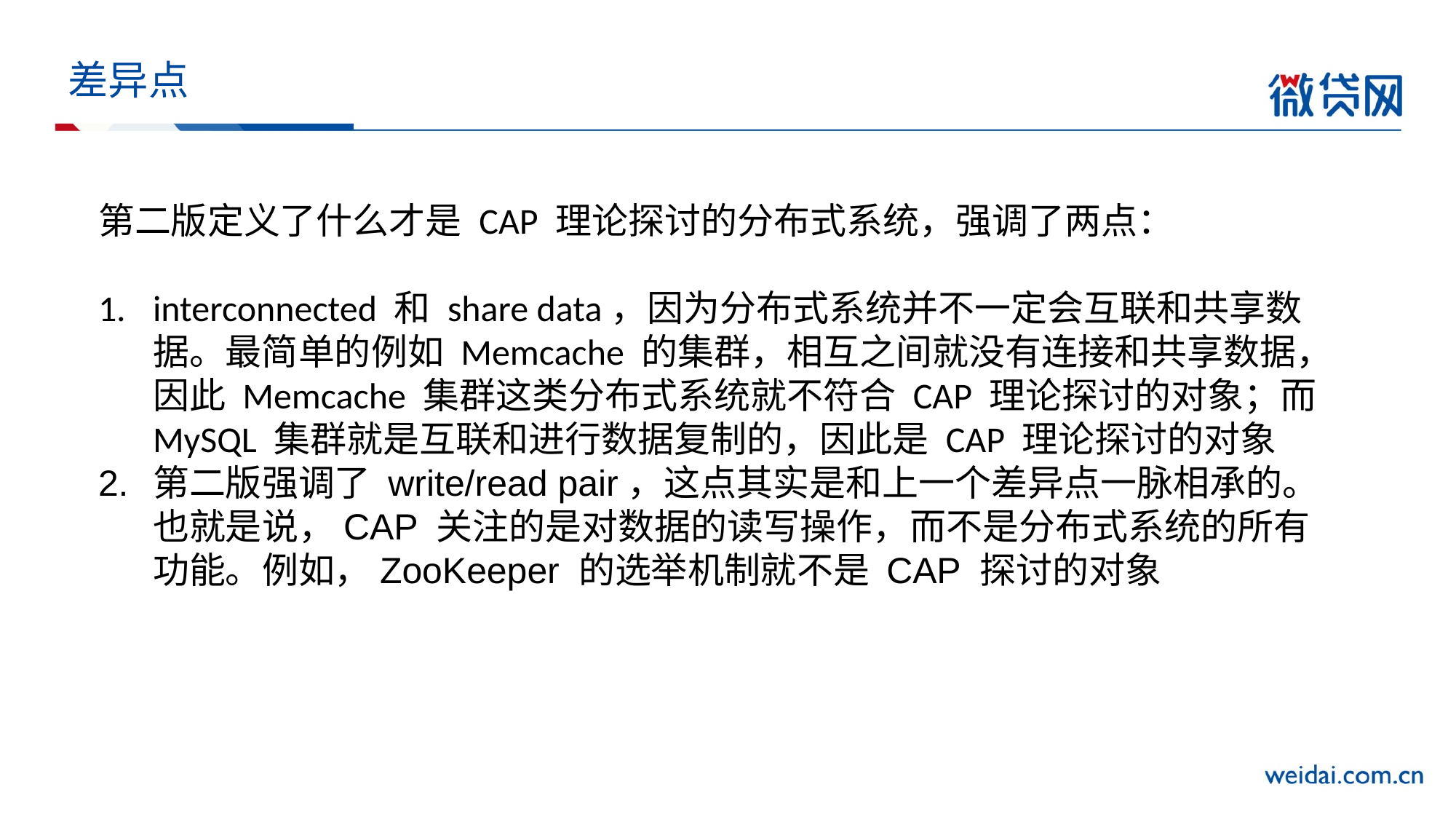

# 差异点
第二版定义了什么才是 CAP 理论探讨的分布式系统，强调了两点：

interconnected 和 share data，因为分布式系统并不一定会互联和共享数据。最简单的例如 Memcache 的集群，相互之间就没有连接和共享数据，因此 Memcache 集群这类分布式系统就不符合 CAP 理论探讨的对象；而 MySQL 集群就是互联和进行数据复制的，因此是 CAP 理论探讨的对象
第二版强调了 write/read pair，这点其实是和上一个差异点一脉相承的。也就是说，CAP 关注的是对数据的读写操作，而不是分布式系统的所有功能。例如，ZooKeeper 的选举机制就不是 CAP 探讨的对象